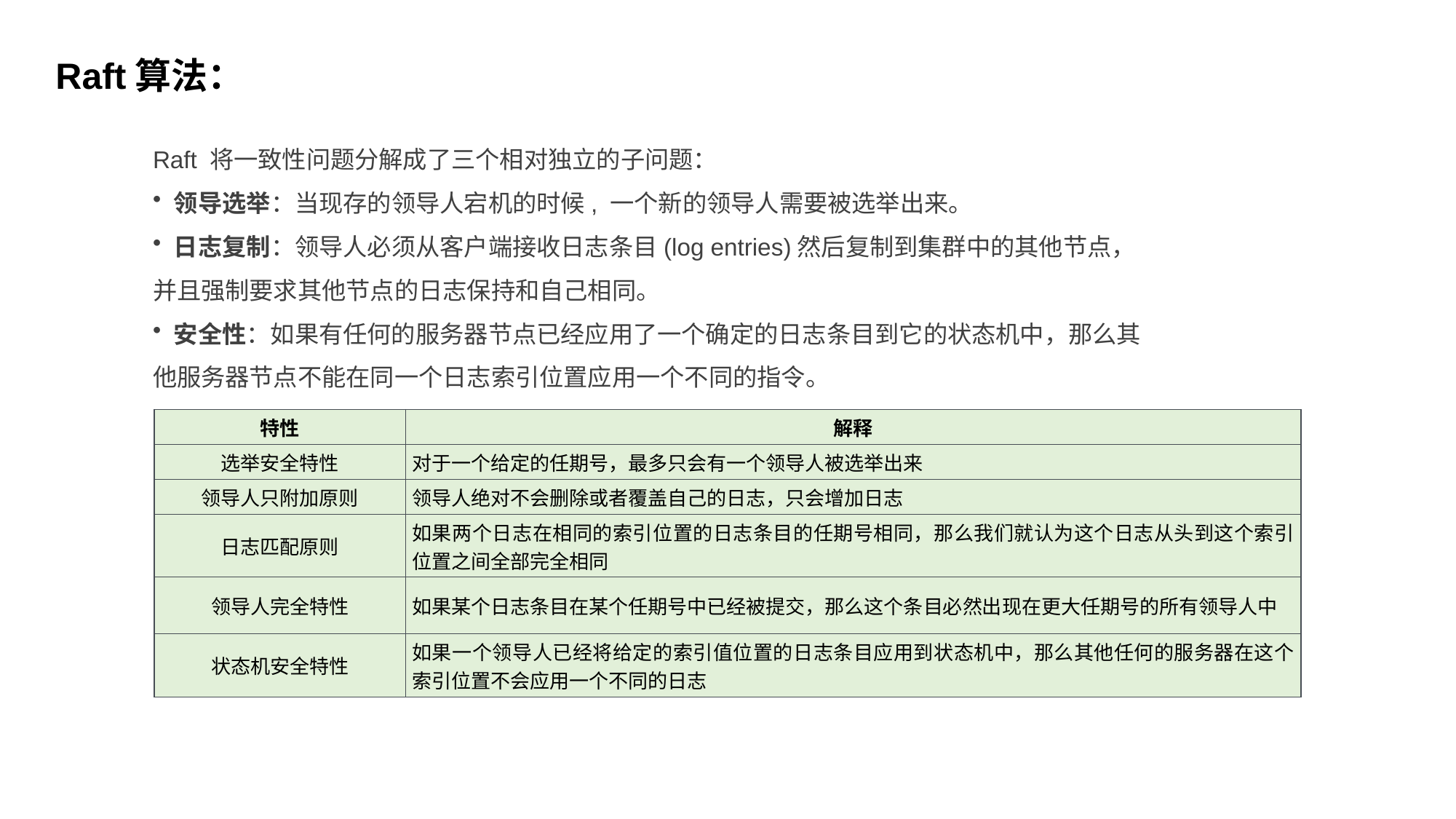

Raft算法：
Raft 将一致性问题分解成了三个相对独立的子问题：
 领导选举：当现存的领导人宕机的时候, 一个新的领导人需要被选举出来。
 日志复制：领导人必须从客户端接收日志条目(log entries)然后复制到集群中的其他节点，并且强制要求其他节点的日志保持和自己相同。
 安全性：如果有任何的服务器节点已经应用了一个确定的日志条目到它的状态机中，那么其他服务器节点不能在同一个日志索引位置应用一个不同的指令。
| 特性 | 解释 |
| --- | --- |
| 选举安全特性 | 对于一个给定的任期号，最多只会有一个领导人被选举出来 |
| 领导人只附加原则 | 领导人绝对不会删除或者覆盖自己的日志，只会增加日志 |
| 日志匹配原则 | 如果两个日志在相同的索引位置的日志条目的任期号相同，那么我们就认为这个日志从头到这个索引位置之间全部完全相同 |
| 领导人完全特性 | 如果某个日志条目在某个任期号中已经被提交，那么这个条目必然出现在更大任期号的所有领导人中 |
| 状态机安全特性 | 如果一个领导人已经将给定的索引值位置的日志条目应用到状态机中，那么其他任何的服务器在这个索引位置不会应用一个不同的日志 |